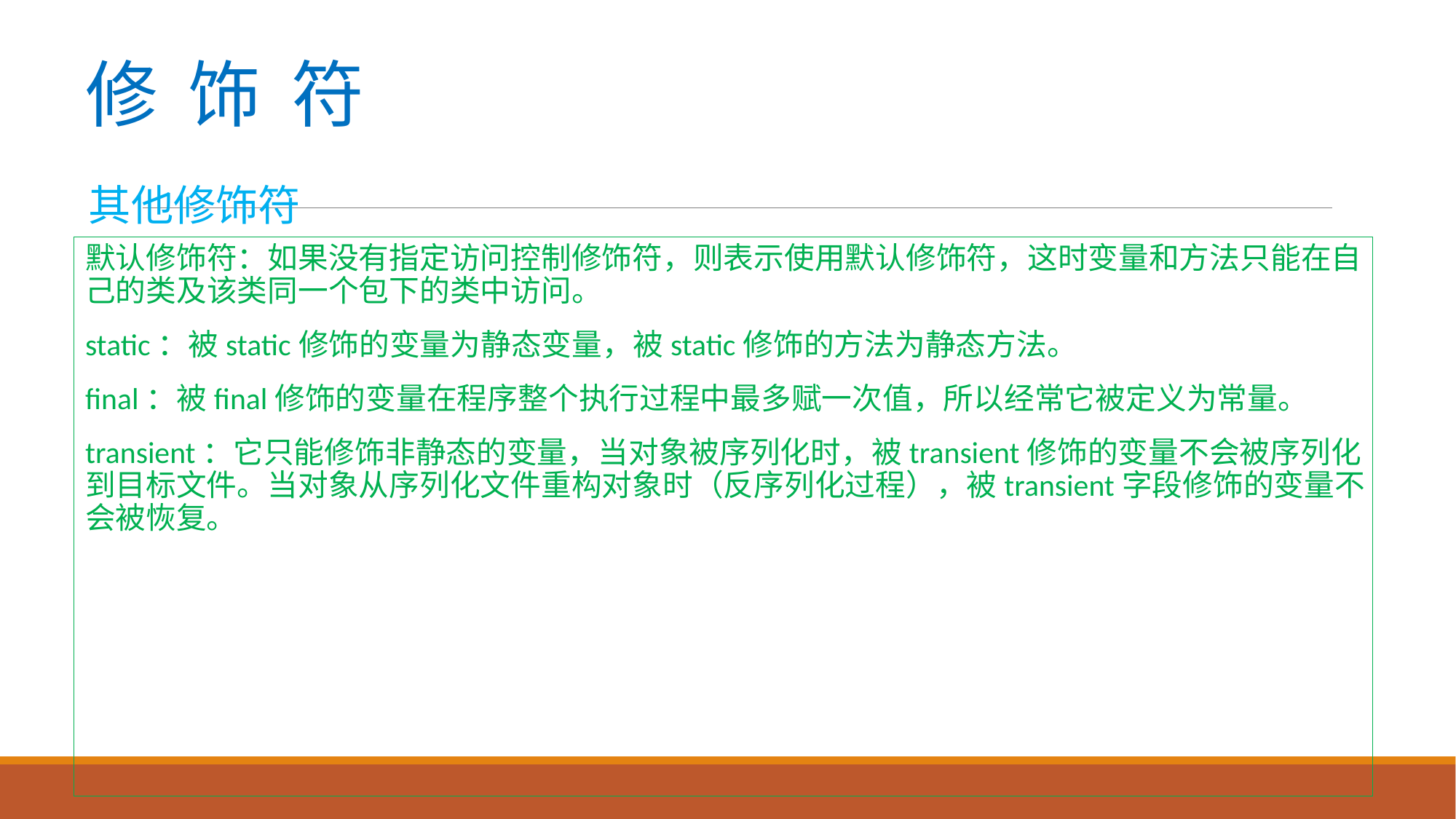

# 修  饰  符
其他修饰符
默认修饰符：如果没有指定访问控制修饰符，则表示使用默认修饰符，这时变量和方法只能在自己的类及该类同一个包下的类中访问。
static：被static修饰的变量为静态变量，被static修饰的方法为静态方法。
final：被final修饰的变量在程序整个执行过程中最多赋一次值，所以经常它被定义为常量。
transient：它只能修饰非静态的变量，当对象被序列化时，被transient修饰的变量不会被序列化到目标文件。当对象从序列化文件重构对象时（反序列化过程），被transient字段修饰的变量不会被恢复。